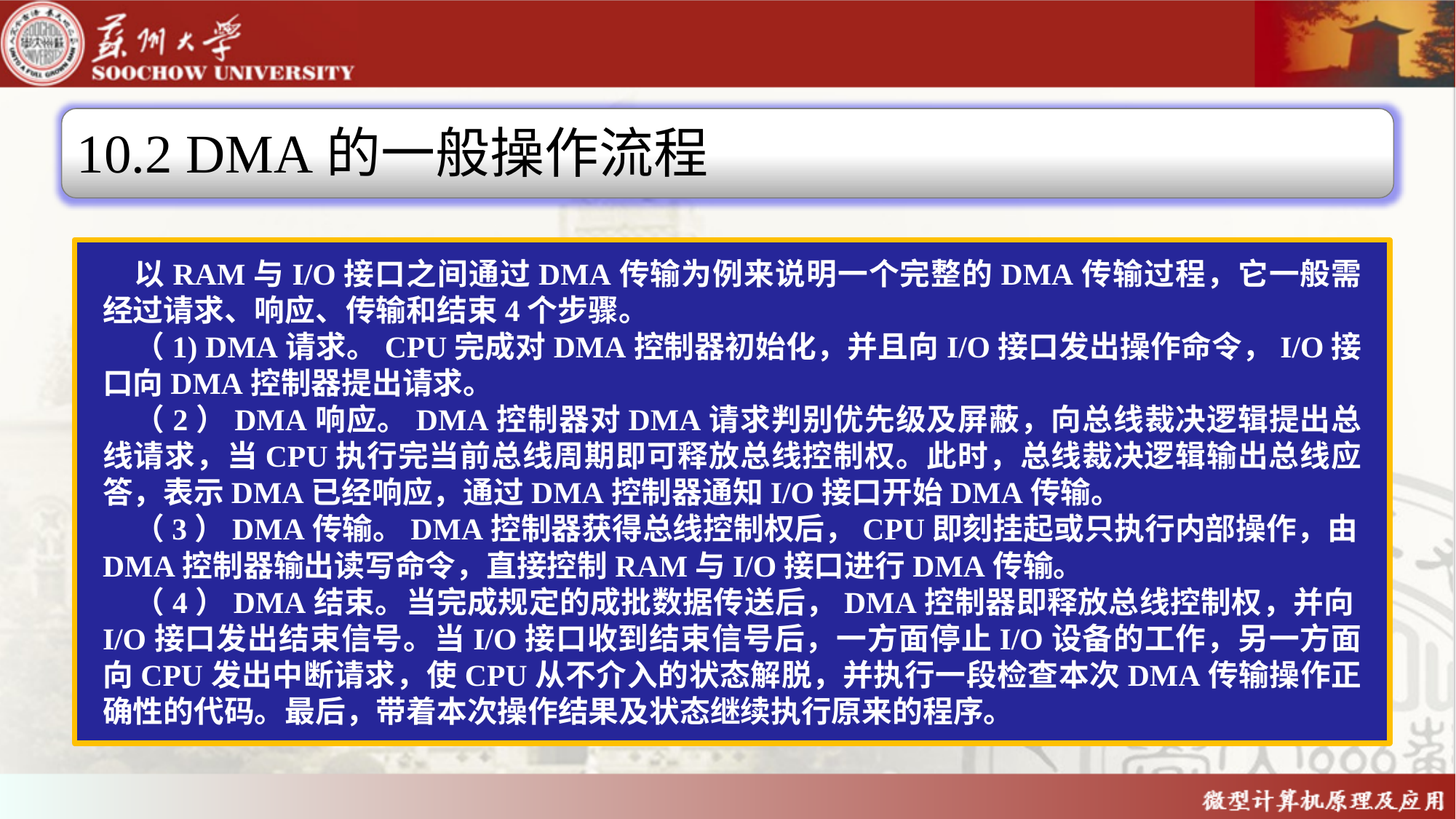

10.2 DMA的一般操作流程
以RAM与I/O接口之间通过DMA传输为例来说明一个完整的DMA传输过程，它一般需经过请求、响应、传输和结束4个步骤。
（1) DMA请求。CPU完成对DMA控制器初始化，并且向I/O接口发出操作命令，I/O接口向DMA控制器提出请求。
（2）DMA响应。DMA控制器对DMA请求判别优先级及屏蔽，向总线裁决逻辑提出总线请求，当CPU执行完当前总线周期即可释放总线控制权。此时，总线裁决逻辑输出总线应答，表示DMA已经响应，通过DMA控制器通知I/O接口开始DMA传输。
（3）DMA传输。DMA控制器获得总线控制权后，CPU即刻挂起或只执行内部操作，由DMA控制器输出读写命令，直接控制RAM与I/O接口进行DMA传输。
（4）DMA结束。当完成规定的成批数据传送后，DMA控制器即释放总线控制权，并向I/O接口发出结束信号。当I/O接口收到结束信号后，一方面停止I/O设备的工作，另一方面向CPU发出中断请求，使CPU从不介入的状态解脱，并执行一段检查本次DMA传输操作正确性的代码。最后，带着本次操作结果及状态继续执行原来的程序。